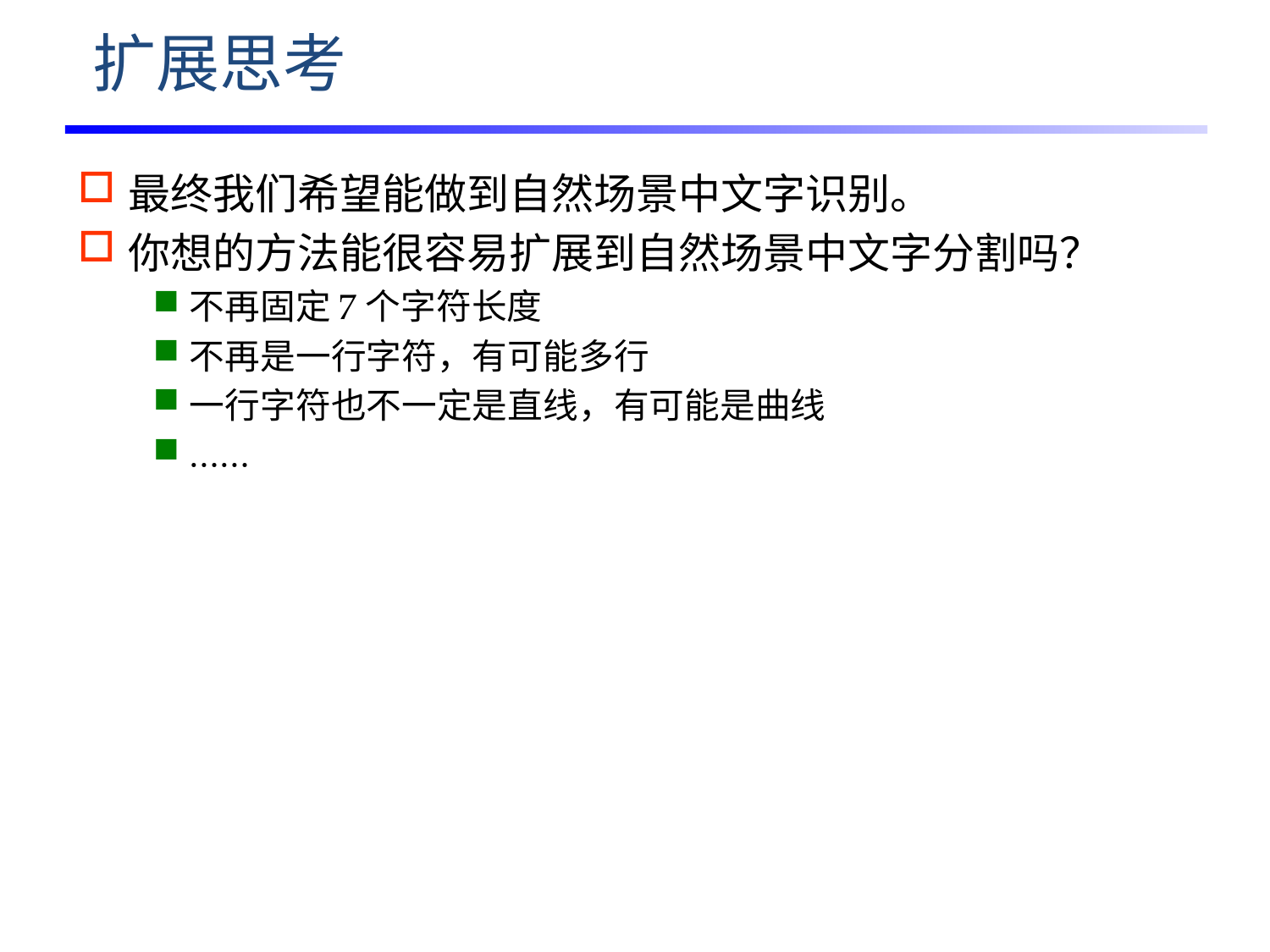

# 扩展思考
最终我们希望能做到自然场景中文字识别。
你想的方法能很容易扩展到自然场景中文字分割吗？
不再固定7个字符长度
不再是一行字符，有可能多行
一行字符也不一定是直线，有可能是曲线
……